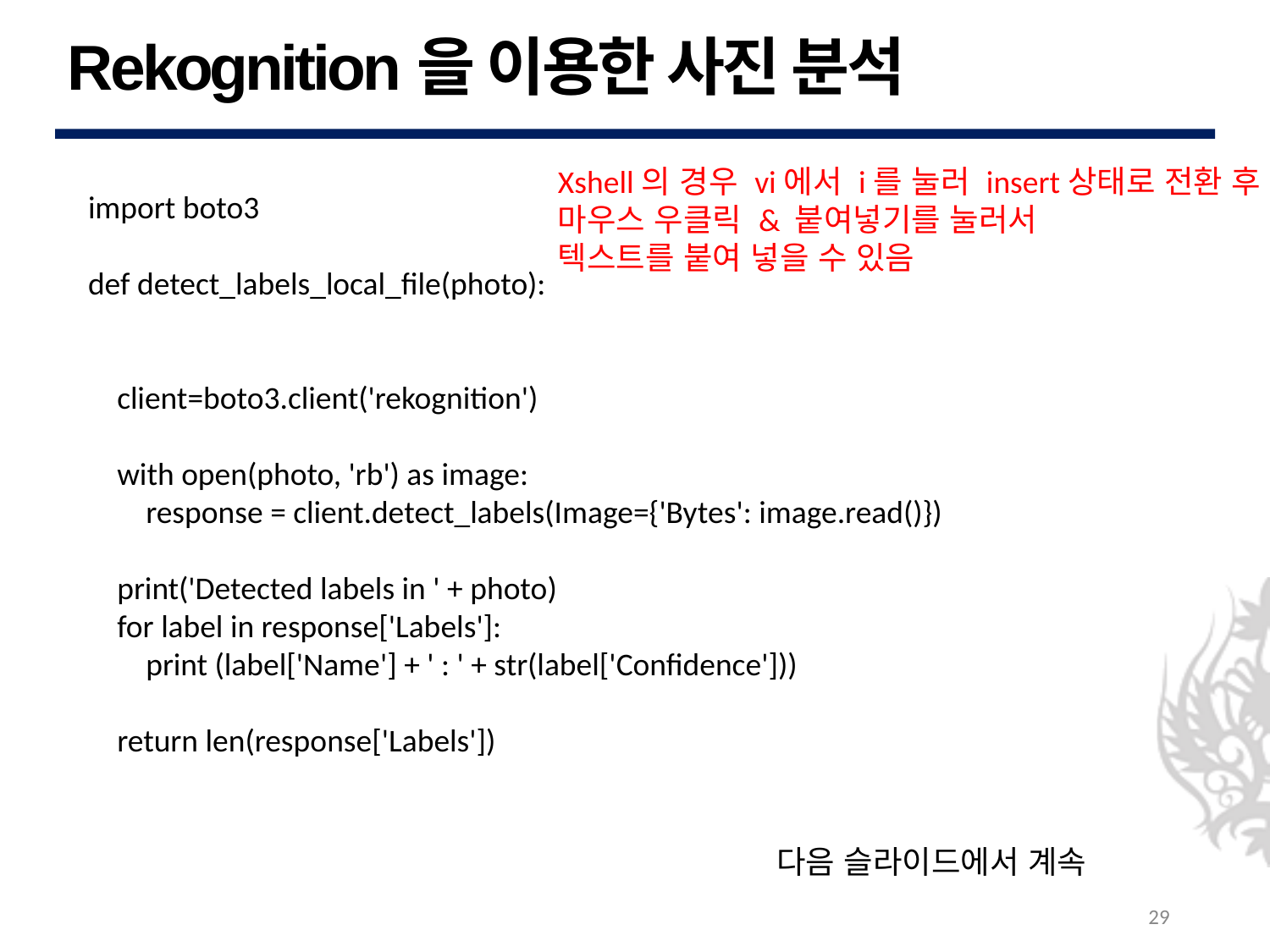

Rekognition을 이용한 사진 분석
Xshell의 경우 vi에서 i를 눌러 insert상태로 전환 후
마우스 우클릭 & 붙여넣기를 눌러서
텍스트를 붙여 넣을 수 있음
import boto3

def detect_labels_local_file(photo):

    client=boto3.client('rekognition')

    with open(photo, 'rb') as image:
        response = client.detect_labels(Image={'Bytes': image.read()})

    print('Detected labels in ' + photo)
    for label in response['Labels']:
        print (label['Name'] + ' : ' + str(label['Confidence']))

    return len(response['Labels'])
다음 슬라이드에서 계속
29